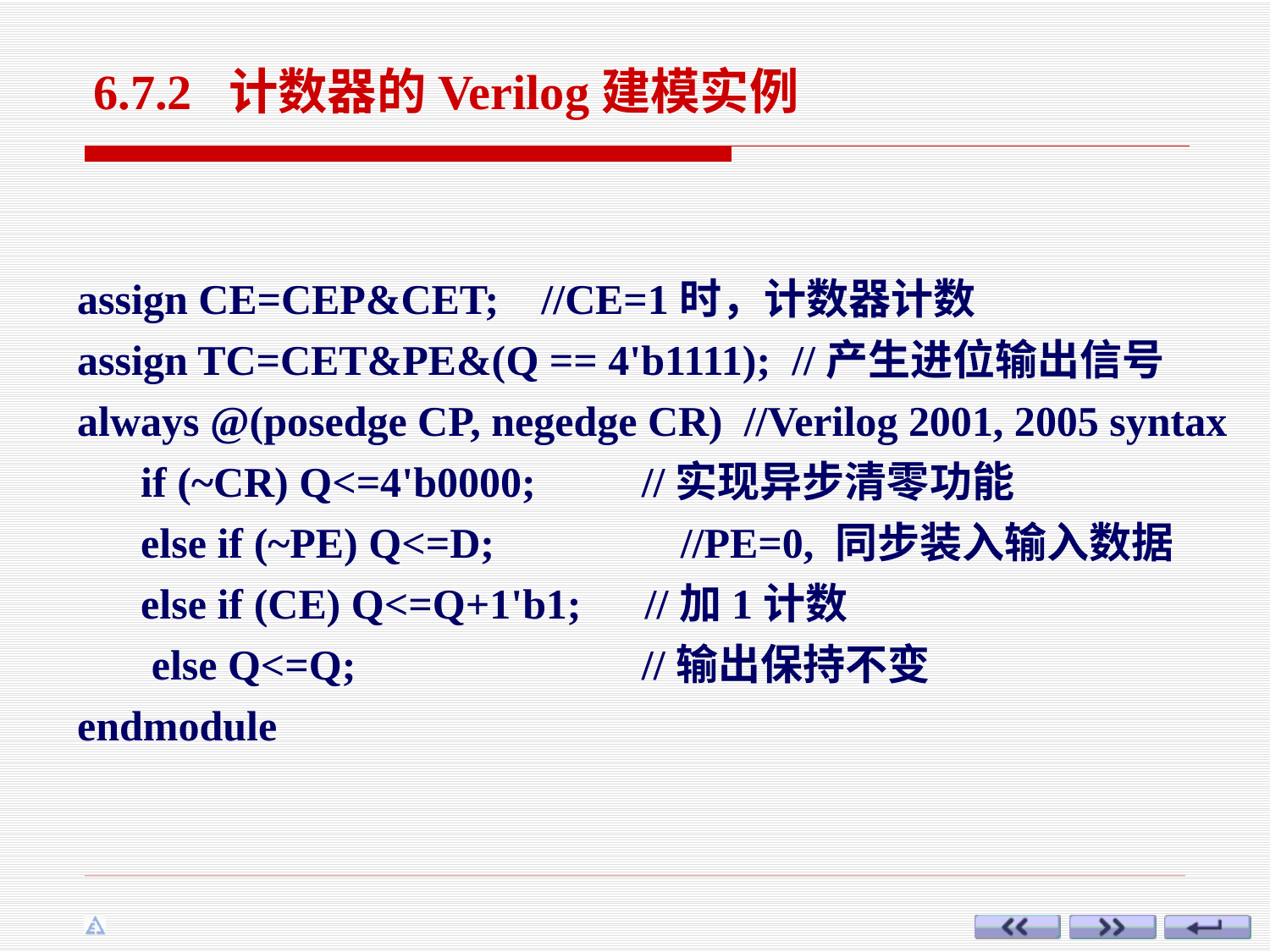

6.7.2  计数器的Verilog建模实例

assign CE=CEP&CET;    //CE=1时，计数器计数
assign TC=CET&PE&(Q == 4'b1111);  //产生进位输出信号
always @(posedge CP, negedge CR)  //Verilog 2001, 2005 syntax
      if (~CR) Q<=4'b0000;          //实现异步清零功能
      else if (~PE) Q<=D;	         //PE=0, 同步装入输入数据
      else if (CE) Q<=Q+1'b1;      //加1计数
       else Q<=Q;                           //输出保持不变
endmodule